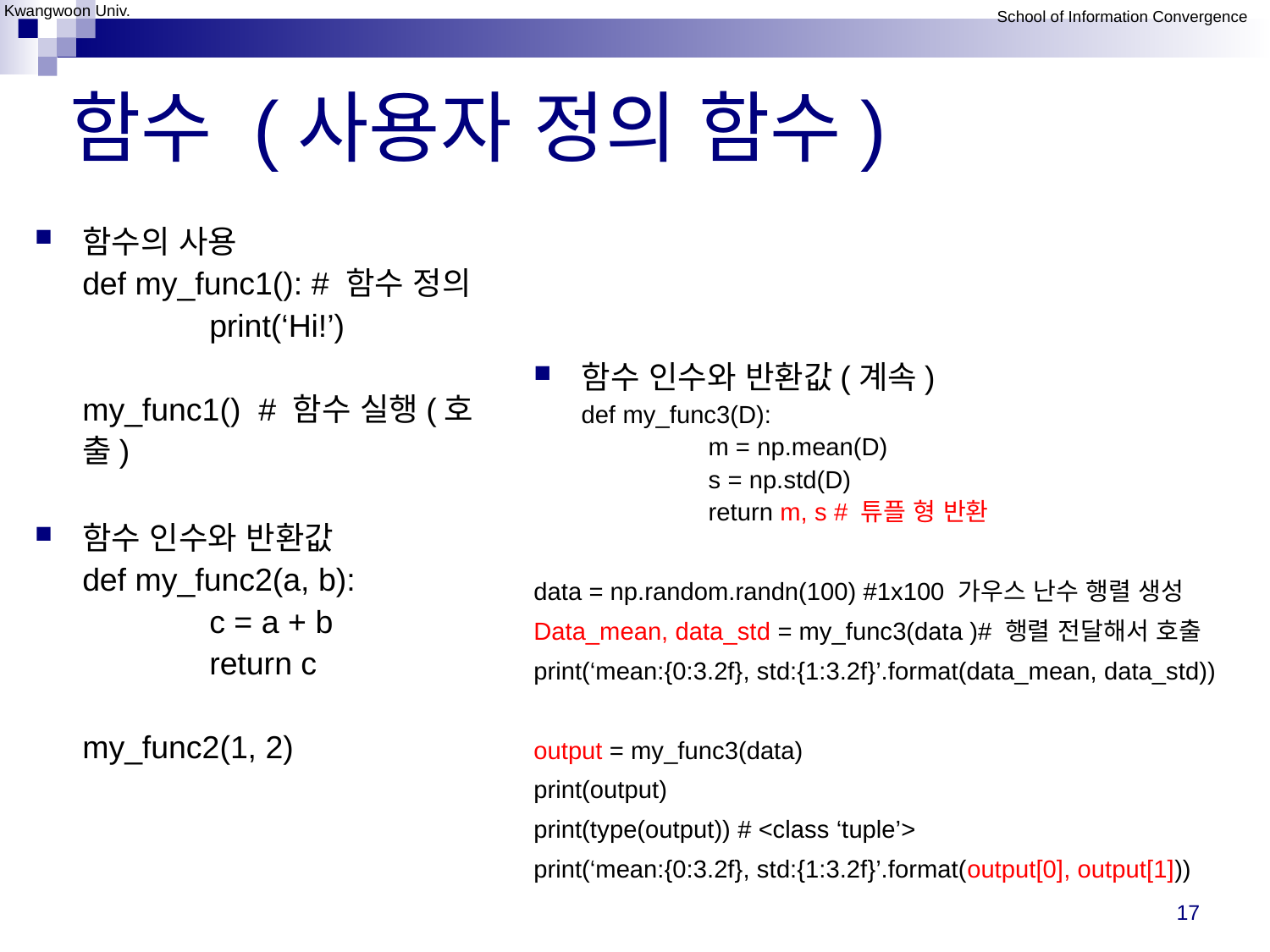

# 함수 (사용자 정의 함수)
함수의 사용
def my_func1(): # 함수 정의
	print(‘Hi!’)
my_func1()  # 함수 실행(호출)
함수 인수와 반환값
def my_func2(a, b):
	c = a + b
	return c
my_func2(1, 2)
함수 인수와 반환값(계속)
def my_func3(D):
	m = np.mean(D)
	s = np.std(D)
	return m, s # 튜플 형 반환

data = np.random.randn(100) #1x100 가우스 난수 행렬 생성
Data_mean, data_std = my_func3(data )# 행렬 전달해서 호출
print(‘mean:{0:3.2f}, std:{1:3.2f}’.format(data_mean, data_std))

output = my_func3(data)
print(output)
print(type(output)) # <class ‘tuple’>
print(‘mean:{0:3.2f}, std:{1:3.2f}’.format(output[0], output[1]))
17